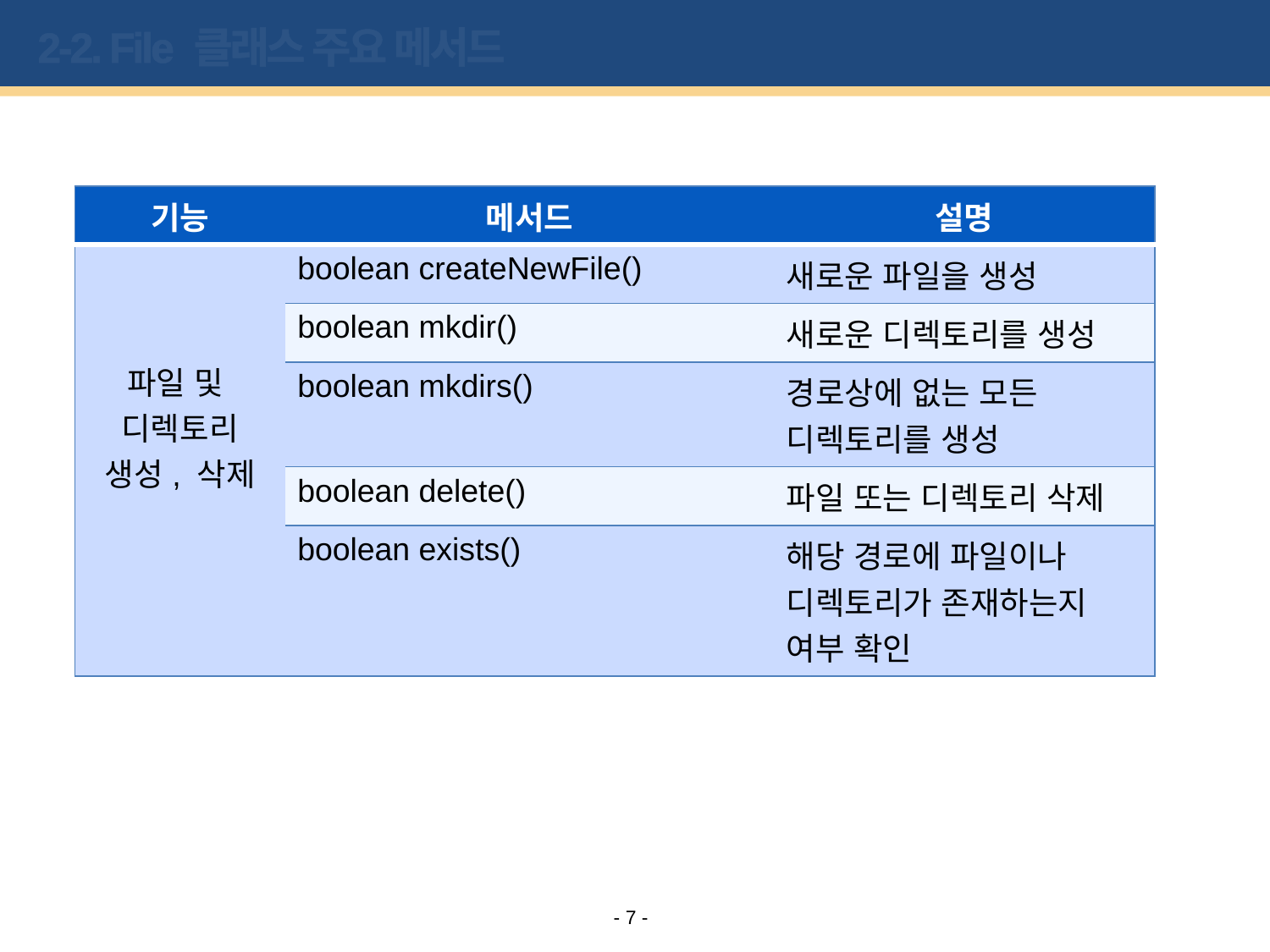

# 2-2. File 클래스 주요 메서드
| 기능 | 메서드 | 설명 |
| --- | --- | --- |
| 파일 및 디렉토리 생성, 삭제 | boolean createNewFile() | 새로운 파일을 생성 |
|  | boolean mkdir() | 새로운 디렉토리를 생성 |
|  | boolean mkdirs() | 경로상에 없는 모든 디렉토리를 생성 |
|  | boolean delete() | 파일 또는 디렉토리 삭제 |
|  | boolean exists() | 해당 경로에 파일이나 디렉토리가 존재하는지 여부 확인 |